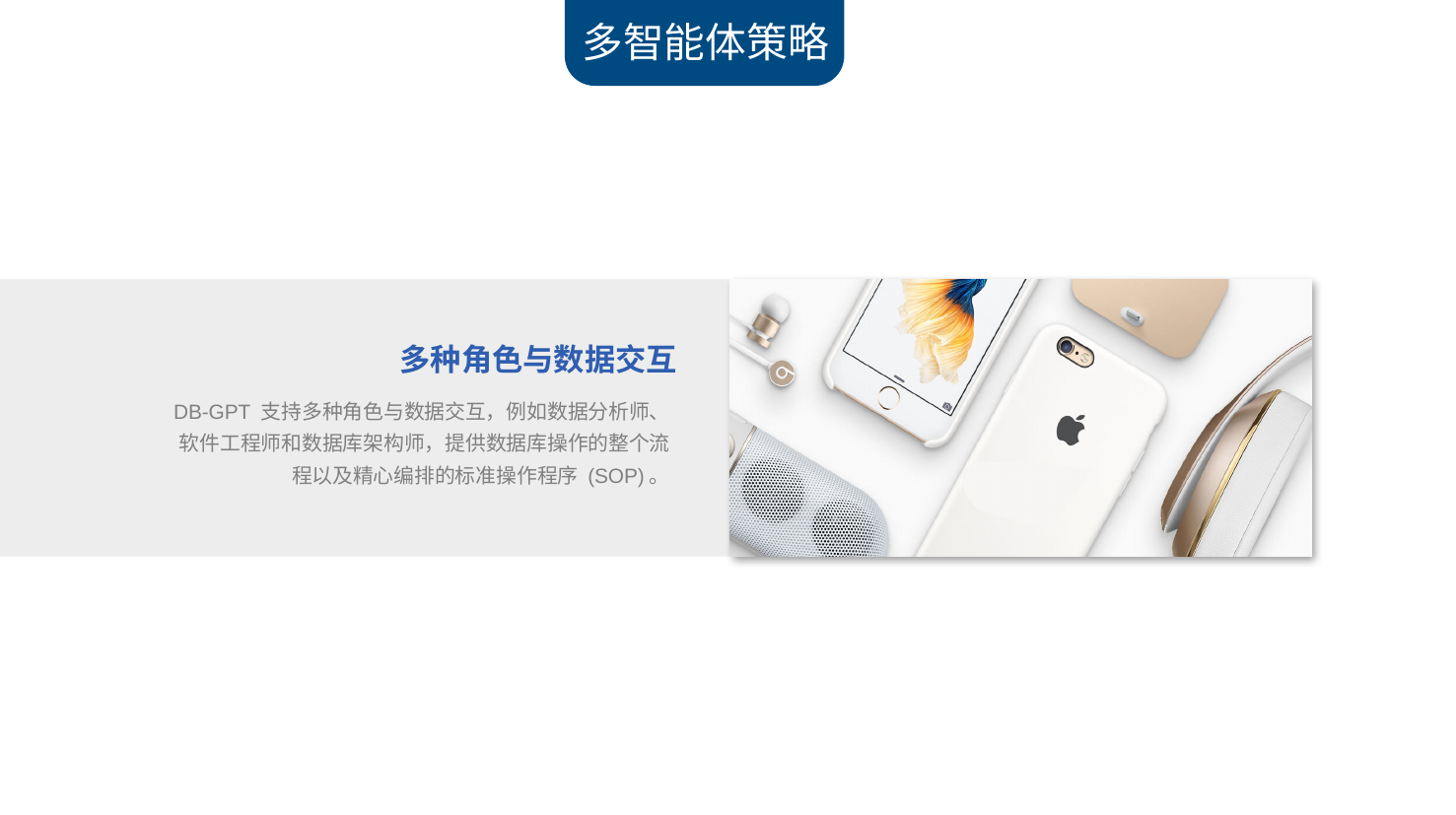

多智能体策略

多种角色与数据交互
DB-GPT 支持多种角色与数据交互，例如数据分析师、软件工程师和数据库架构师，提供数据库操作的整个流程以及精心编排的标准操作程序 (SOP)。